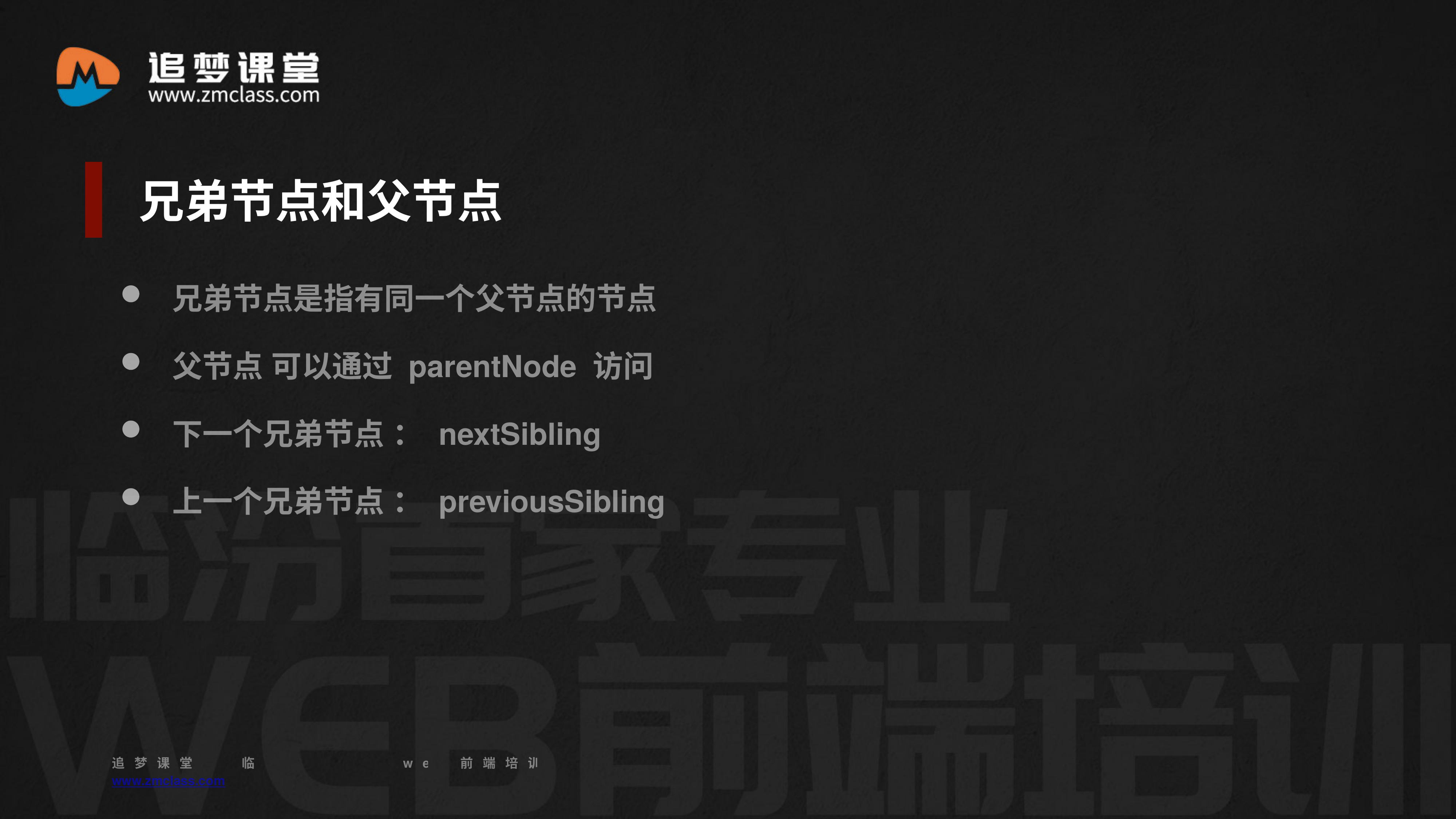

兄弟节点和父节点
兄弟节点是指有同一个父节点的节点

父节点 可以通过 parentNode 访问

下一个兄弟节点 ： nextSibling

上一个兄弟节点 ： previousSibling

追梦课堂   临汾首家专业的web前端培训机构                                                          www.zmclass.com
17